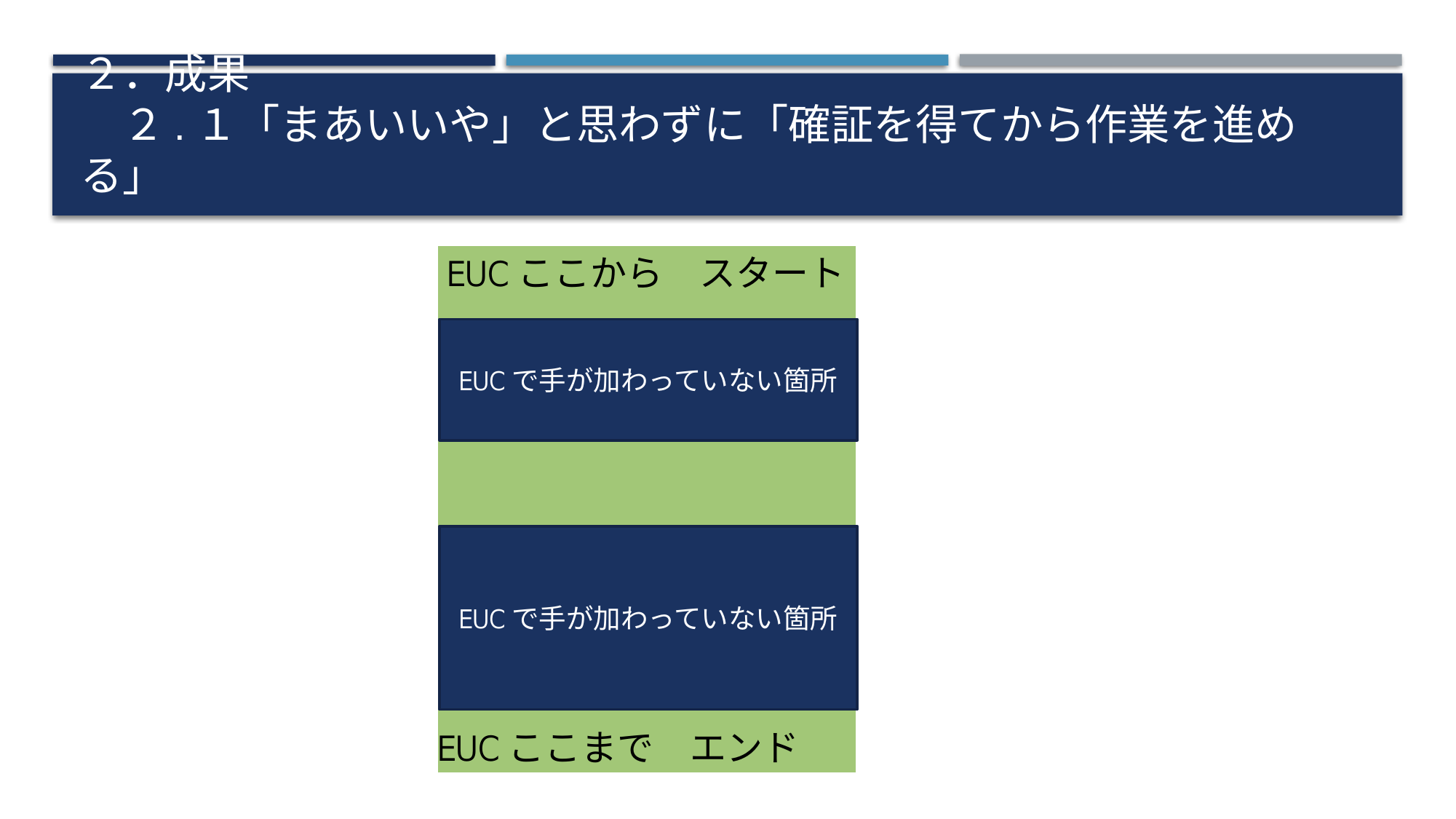

# ２．成果 　２.１「まあいいや」と思わずに「確証を得てから作業を進める」

EUCここから　スタート
EUCここまで　エンド

EUCで手が加わっていない箇所
EUCで手が加わっていない箇所